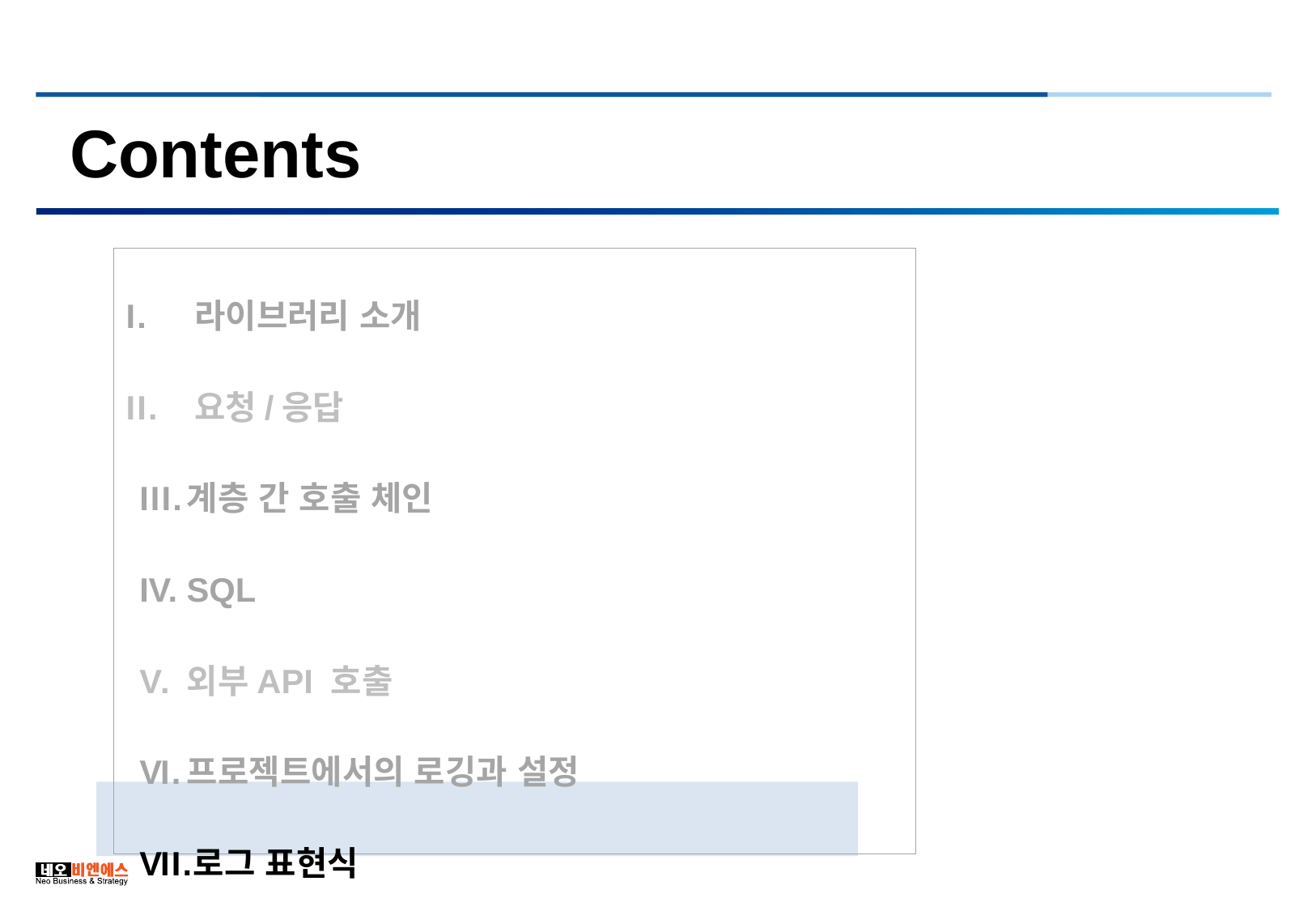

Contents
라이브러리 소개
요청/응답
계층 간 호출 체인
SQL
외부API 호출
프로젝트에서의 로깅과 설정
로그 표현식